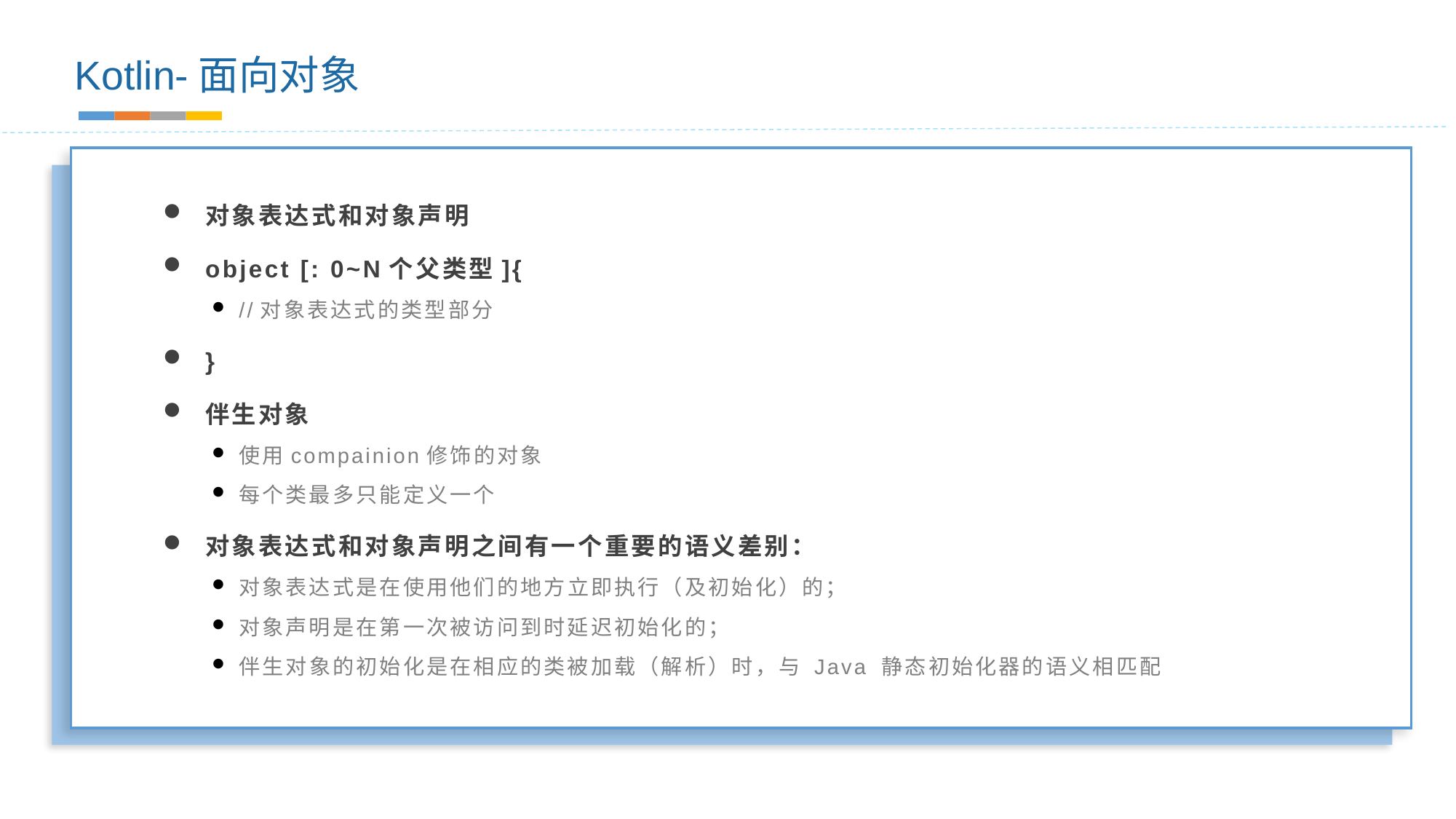

Kotlin-面向对象

对象表达式和对象声明
object [: 0~N个父类型]{
//对象表达式的类型部分
}
伴生对象
使用compainion修饰的对象
每个类最多只能定义一个
对象表达式和对象声明之间有一个重要的语义差别：
对象表达式是在使用他们的地方立即执行（及初始化）的；
对象声明是在第一次被访问到时延迟初始化的；
伴生对象的初始化是在相应的类被加载（解析）时，与 Java 静态初始化器的语义相匹配